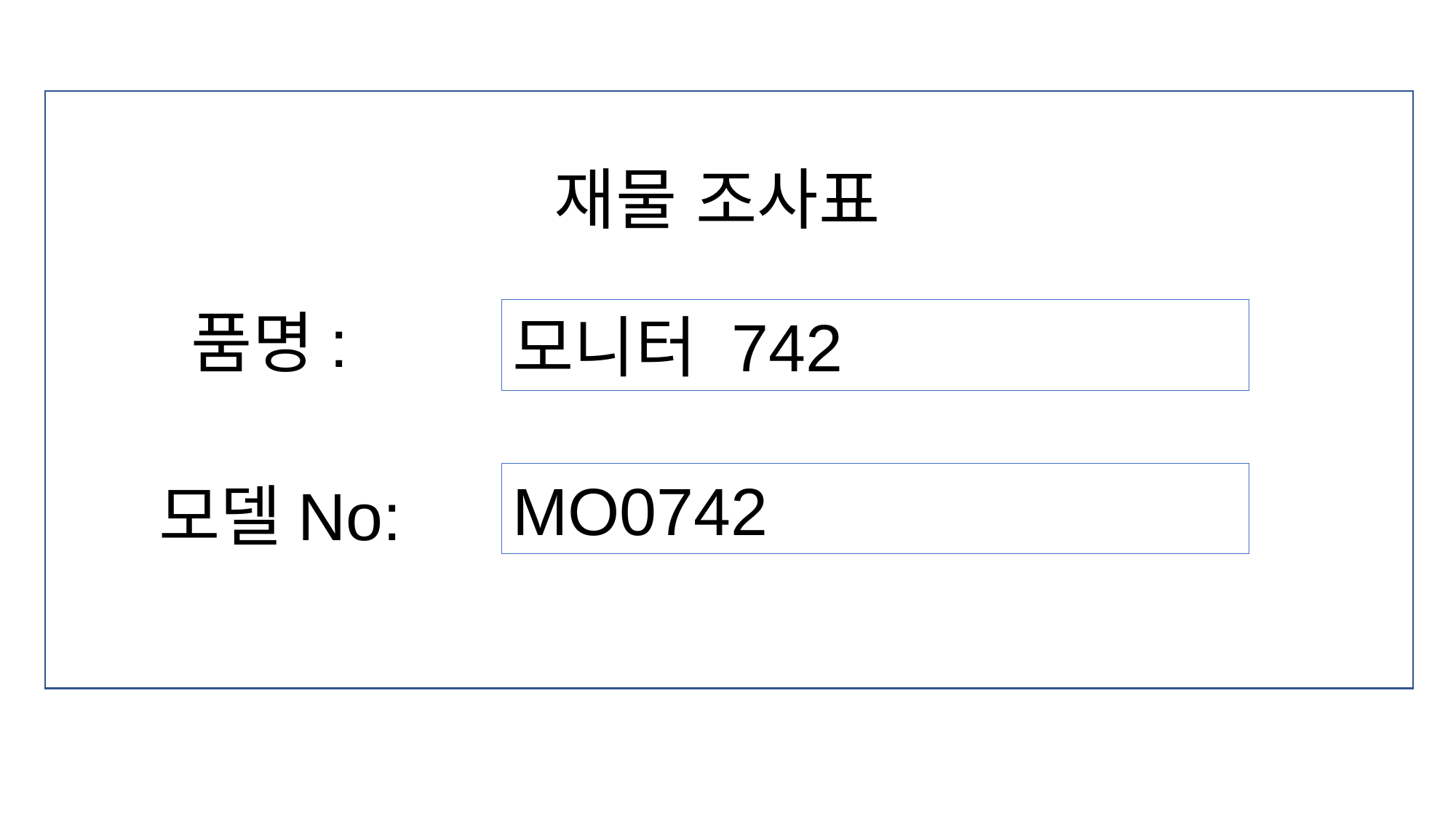

재물 조사표
품명:
모니터 742
MO0742
모델No: